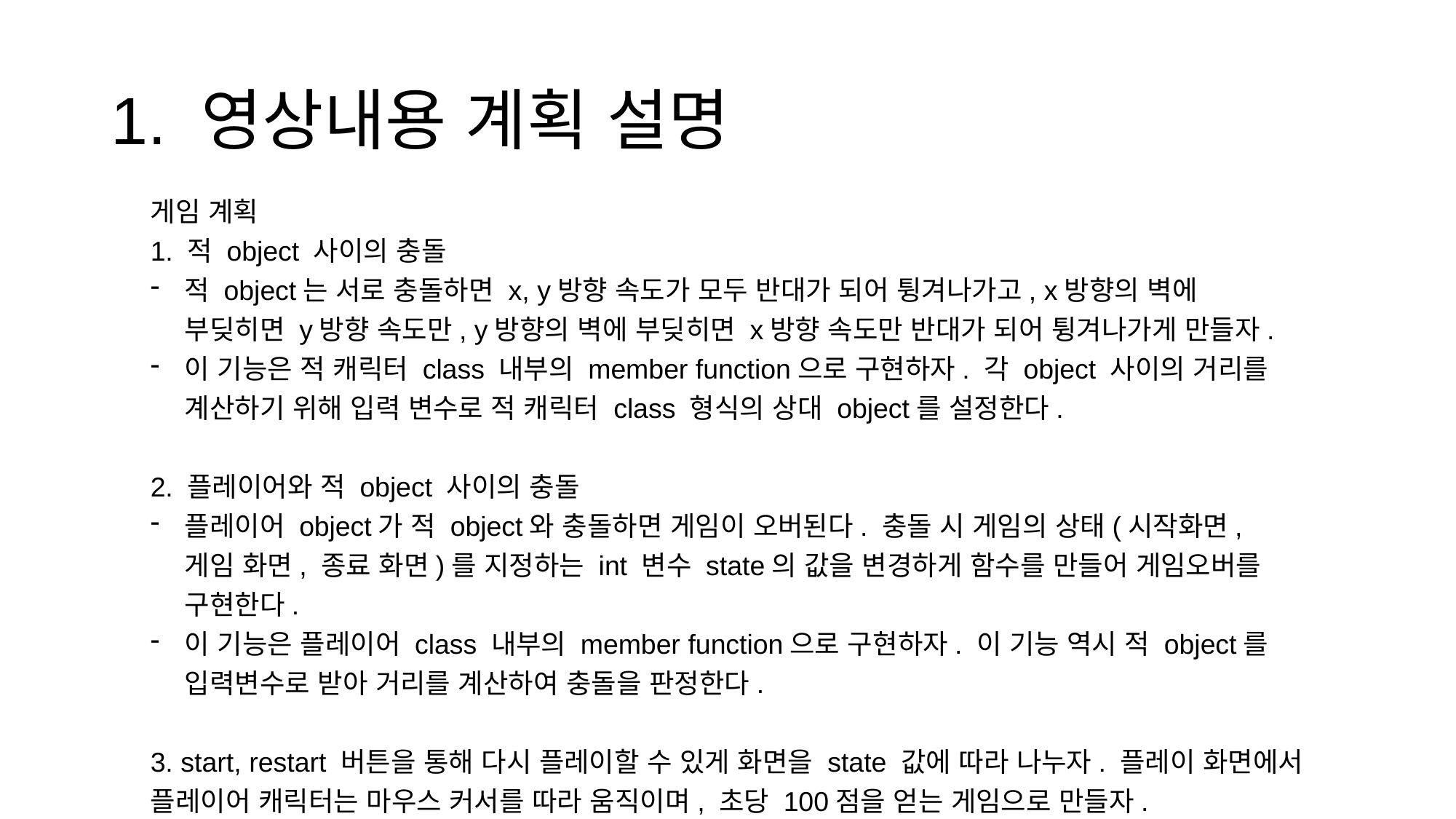

# 1. 영상내용 계획 설명
게임 계획
1. 적 object 사이의 충돌
적 object는 서로 충돌하면 x, y방향 속도가 모두 반대가 되어 튕겨나가고, x방향의 벽에 부딪히면 y방향 속도만, y방향의 벽에 부딪히면 x방향 속도만 반대가 되어 튕겨나가게 만들자.
이 기능은 적 캐릭터 class 내부의 member function으로 구현하자. 각 object 사이의 거리를 계산하기 위해 입력 변수로 적 캐릭터 class 형식의 상대 object를 설정한다.

2. 플레이어와 적 object 사이의 충돌
플레이어 object가 적 object와 충돌하면 게임이 오버된다. 충돌 시 게임의 상태(시작화면, 게임 화면, 종료 화면)를 지정하는 int 변수 state의 값을 변경하게 함수를 만들어 게임오버를 구현한다.
이 기능은 플레이어 class 내부의 member function으로 구현하자. 이 기능 역시 적 object를 입력변수로 받아 거리를 계산하여 충돌을 판정한다.

3. start, restart 버튼을 통해 다시 플레이할 수 있게 화면을 state 값에 따라 나누자. 플레이 화면에서 플레이어 캐릭터는 마우스 커서를 따라 움직이며, 초당 100점을 얻는 게임으로 만들자.